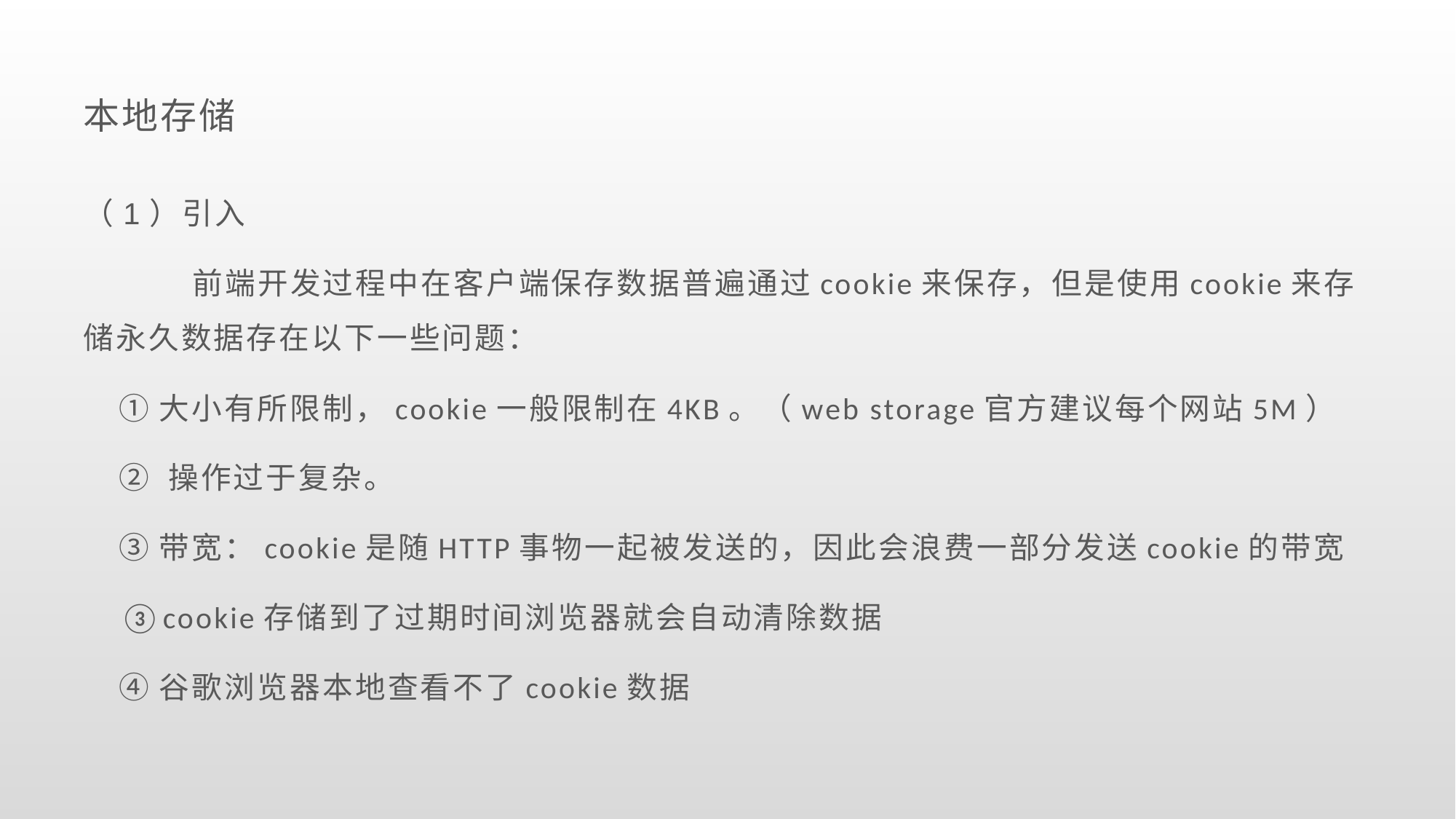

# 本地存储
（1）引入
	前端开发过程中在客户端保存数据普遍通过cookie来保存，但是使用cookie来存储永久数据存在以下一些问题：
    ①大小有所限制，cookie一般限制在4KB。（web storage官方建议每个网站5M）
    ② 操作过于复杂。
    ③带宽：cookie是随HTTP事物一起被发送的，因此会浪费一部分发送cookie的带宽
    ③cookie存储到了过期时间浏览器就会自动清除数据
    ④谷歌浏览器本地查看不了cookie数据